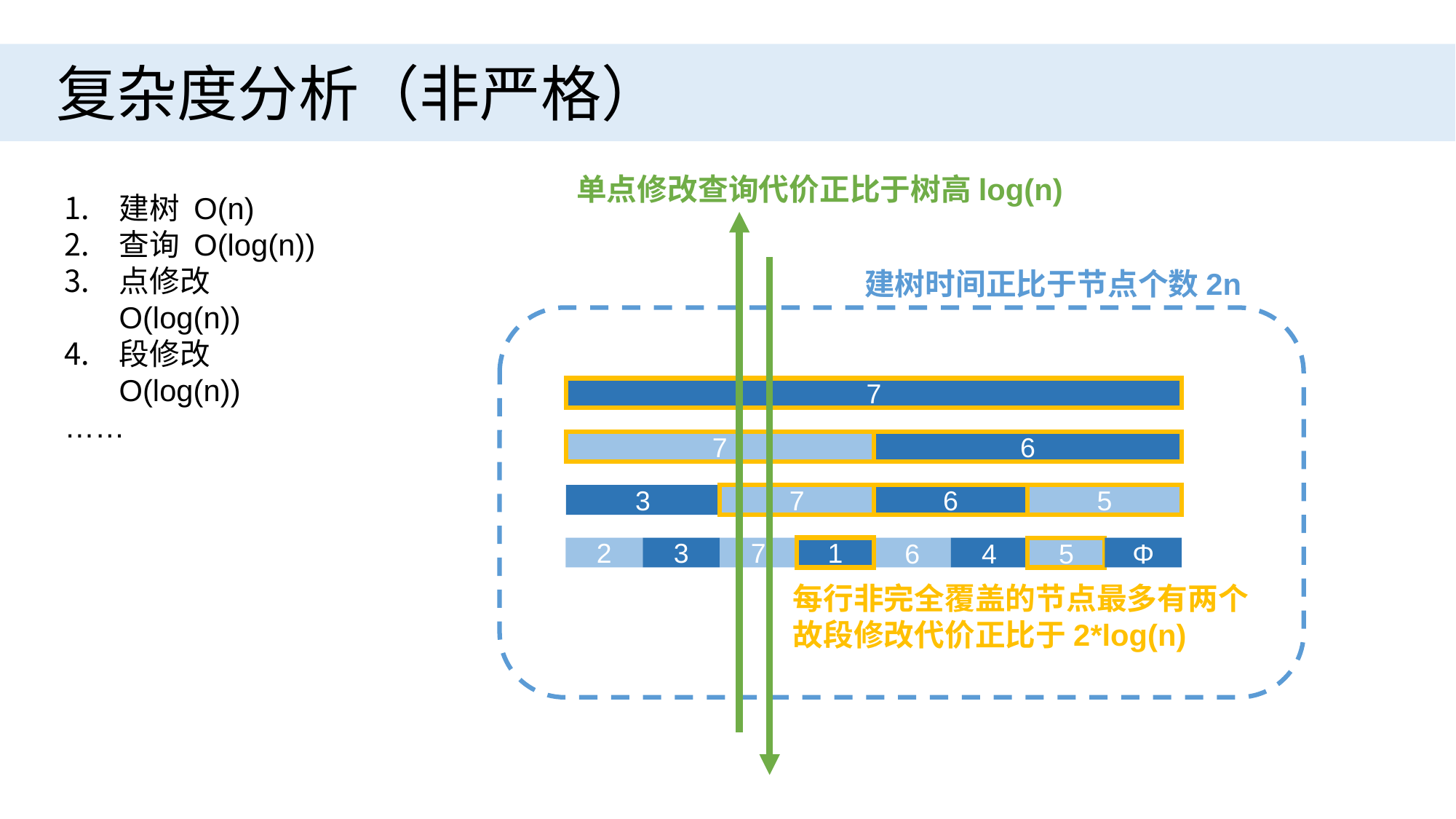

复杂度分析（非严格）
单点修改查询代价正比于树高log(n)
建树 O(n)
查询 O(log(n))
点修改 O(log(n))
段修改 O(log(n))
……
建树时间正比于节点个数2n

7
7
6
6
3
5
7
3
1
2
7
4
Φ
6
5
每行非完全覆盖的节点最多有两个
故段修改代价正比于2*log(n)